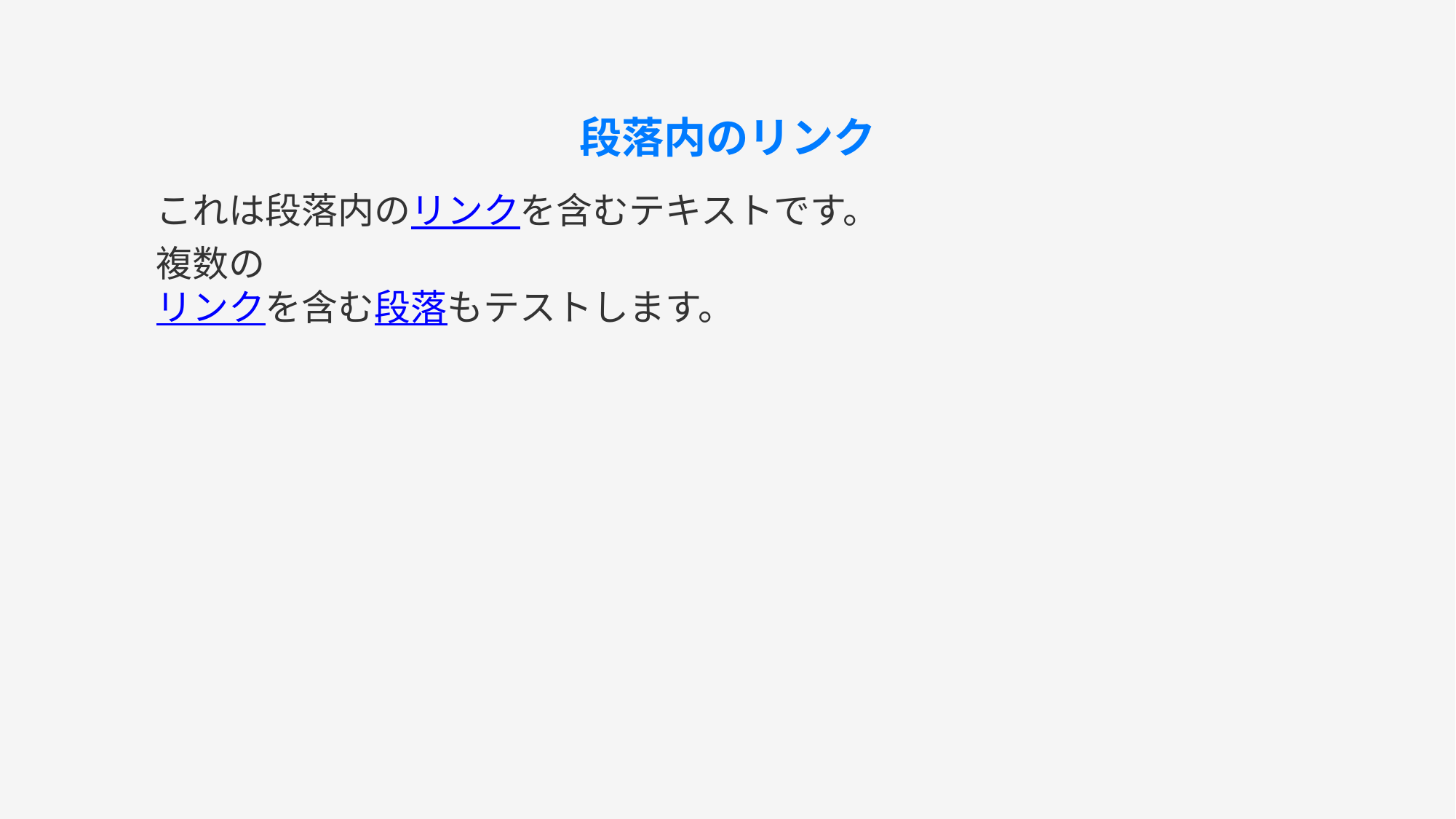

段落内のリンク
これは段落内のリンクを含むテキストです。
複数の
リンクを含む段落もテストします。